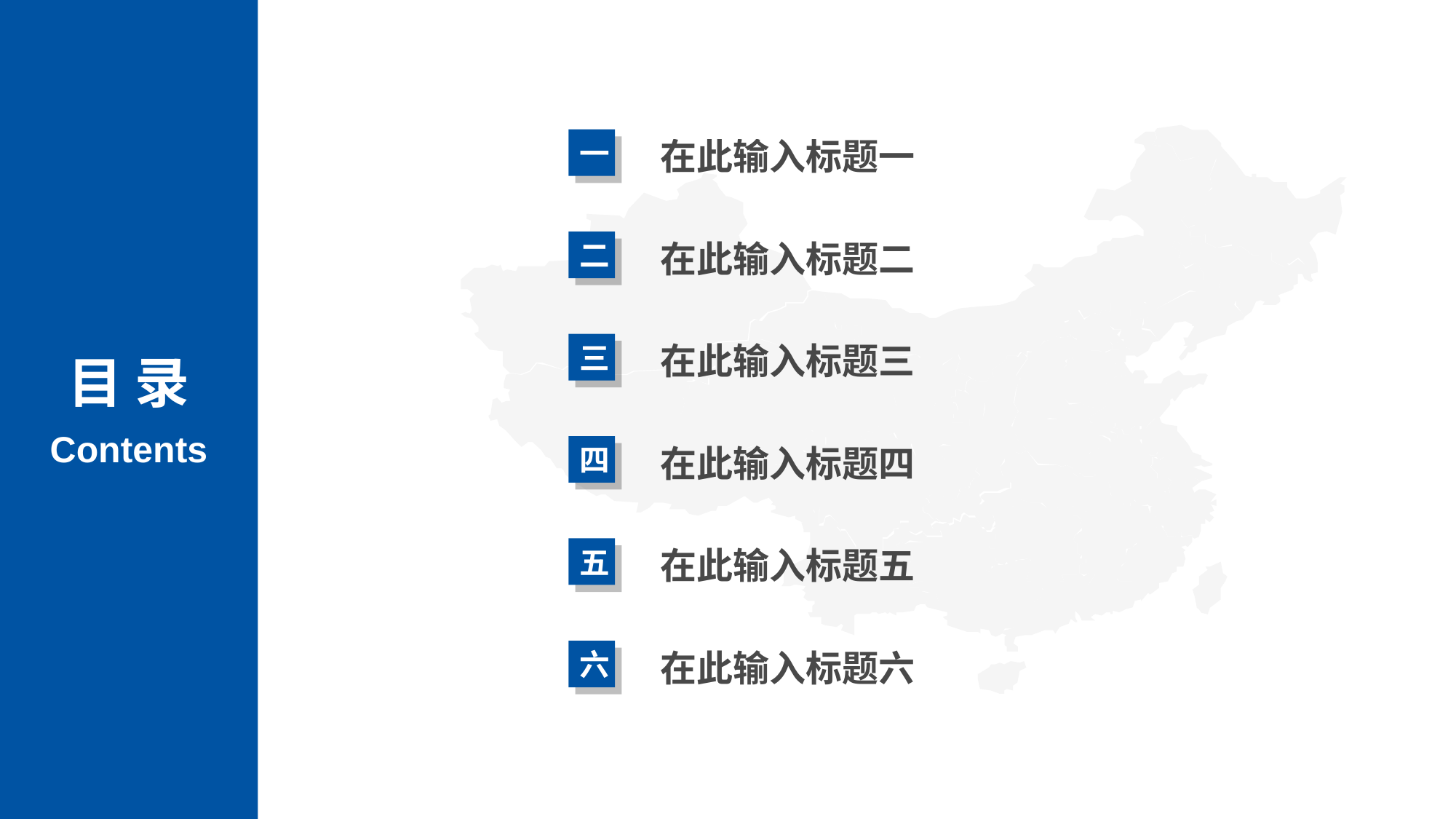

在此输入标题一
一

在此输入标题二
二

在此输入标题三
三

目 录
Contents
在此输入标题四
四

在此输入标题五
五

在此输入标题六
六